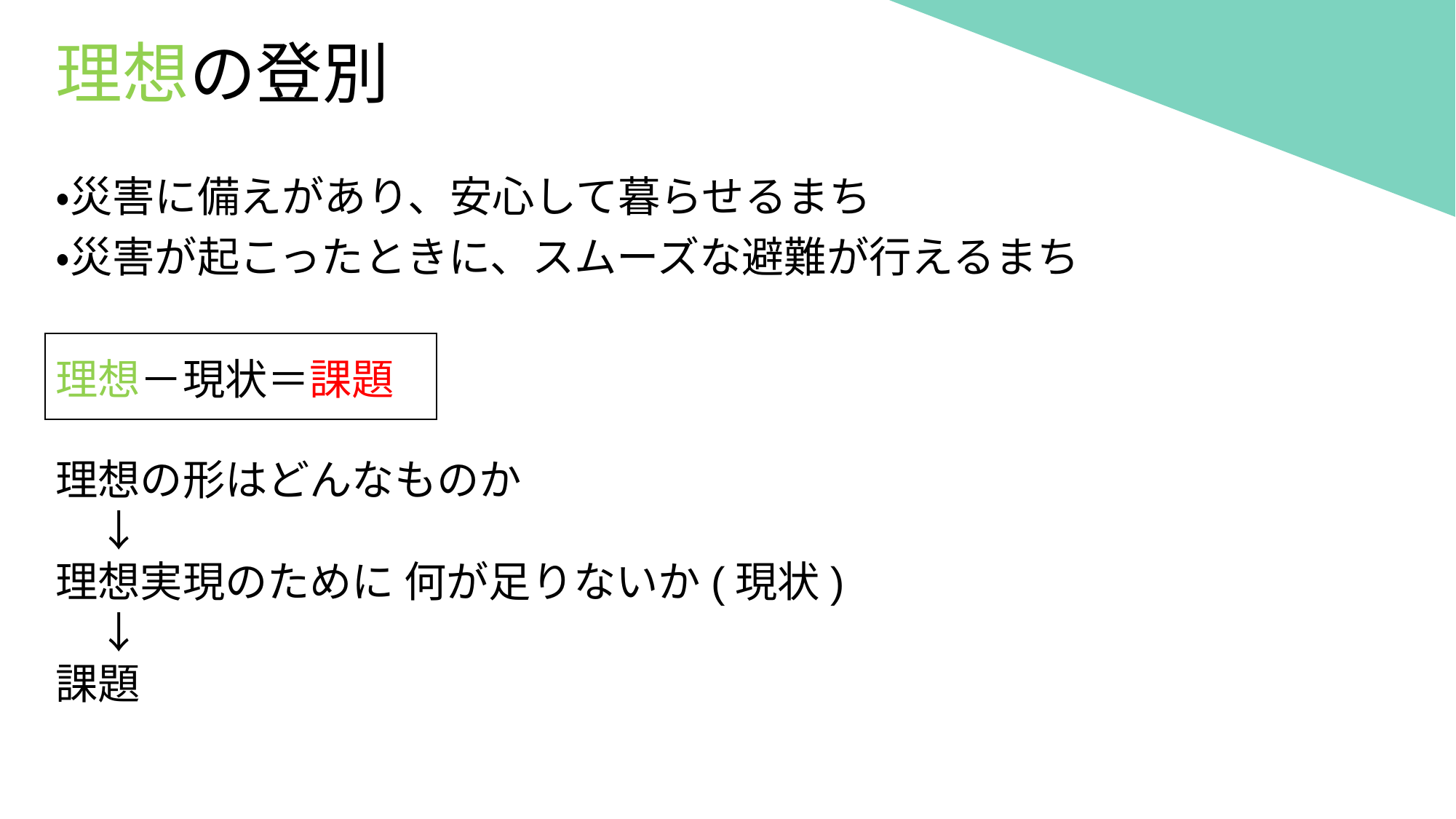

# 理想の登別

・災害に備えがあり、安心して暮らせるまち
・災害が起こったときに、スムーズな避難が行えるまち

理想－現状＝課題
理想の形はどんなものか
　↓
理想実現のために 何が足りないか(現状)
　↓
課題